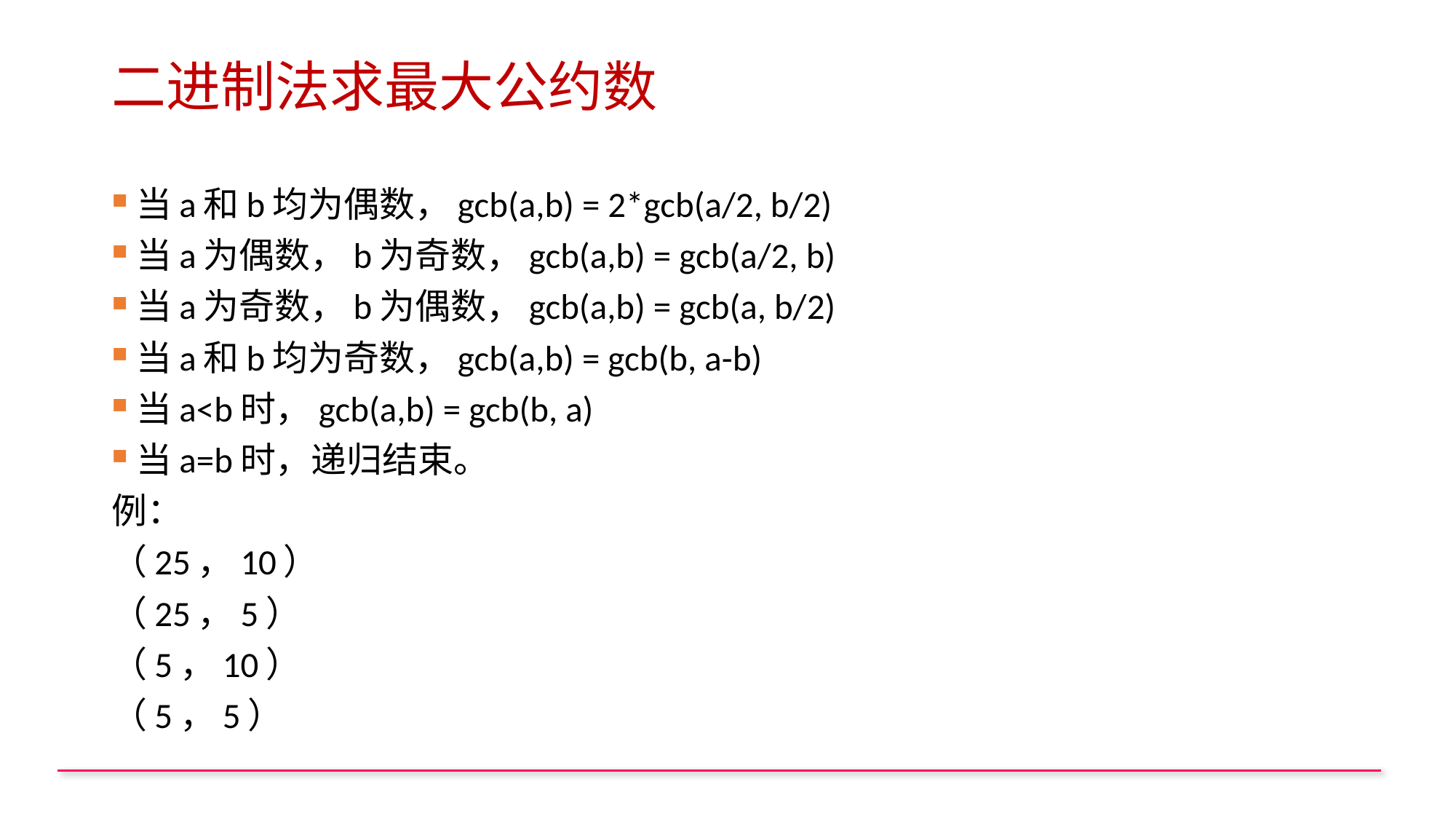

# 二进制法求最大公约数
当a和b均为偶数，gcb(a,b) = 2*gcb(a/2, b/2)
当a为偶数，b为奇数，gcb(a,b) = gcb(a/2, b)
当a为奇数，b为偶数，gcb(a,b) = gcb(a, b/2)
当a和b均为奇数，gcb(a,b) = gcb(b, a-b)
当a<b时，gcb(a,b) = gcb(b, a)
当a=b时，递归结束。
例：
（25，10）
（25，5）
（5，10）
（5，5）